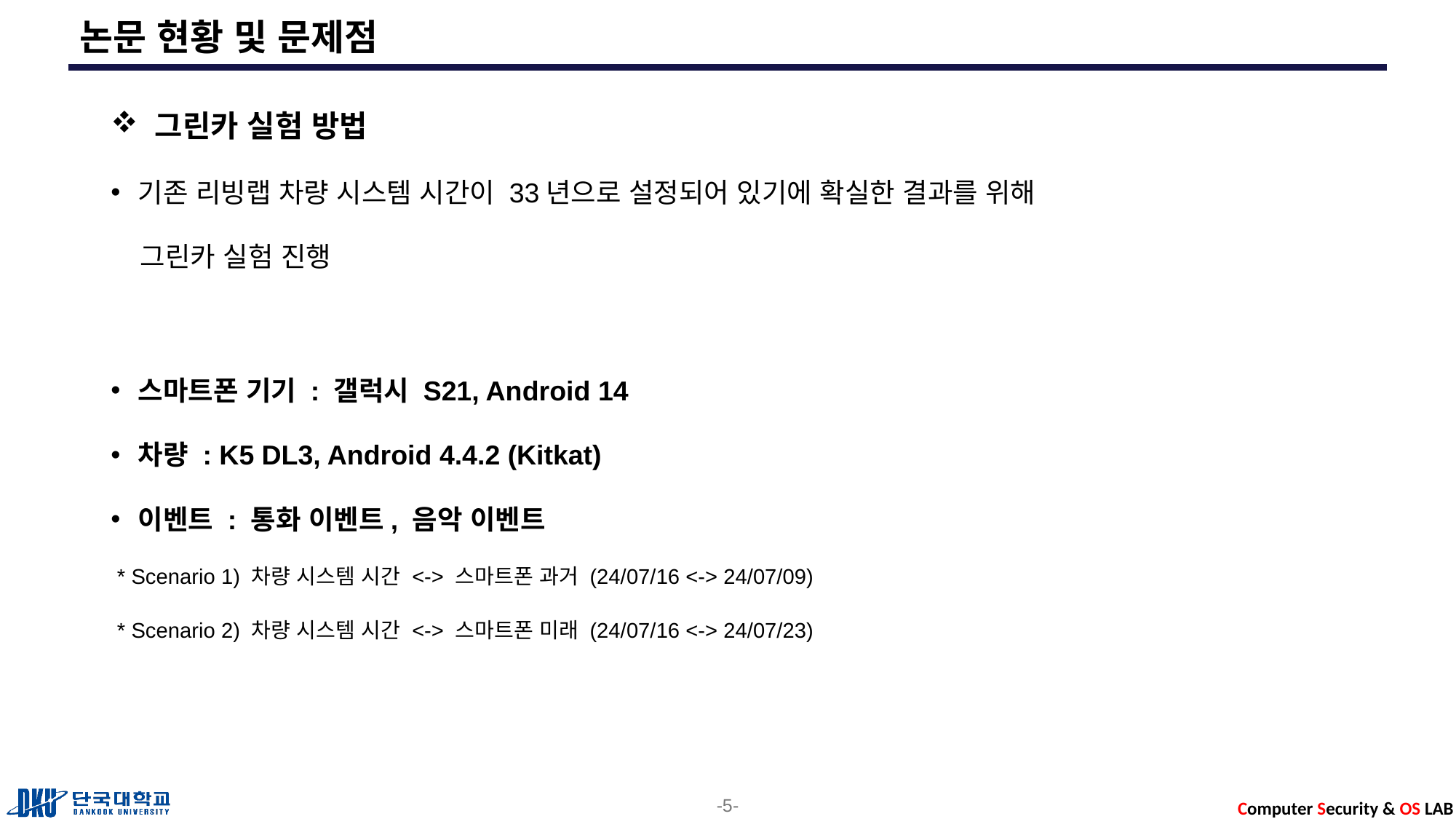

# 논문 현황 및 문제점
 그린카 실험 방법
기존 리빙랩 차량 시스템 시간이 33년으로 설정되어 있기에 확실한 결과를 위해
   그린카 실험 진행

스마트폰 기기 : 갤럭시 S21, Android 14
차량 : K5 DL3, Android 4.4.2 (Kitkat)
이벤트 : 통화 이벤트, 음악 이벤트
 * Scenario 1) 차량 시스템 시간 <-> 스마트폰 과거 (24/07/16 <-> 24/07/09)
 * Scenario 2) 차량 시스템 시간 <-> 스마트폰 미래 (24/07/16 <-> 24/07/23)

-5-